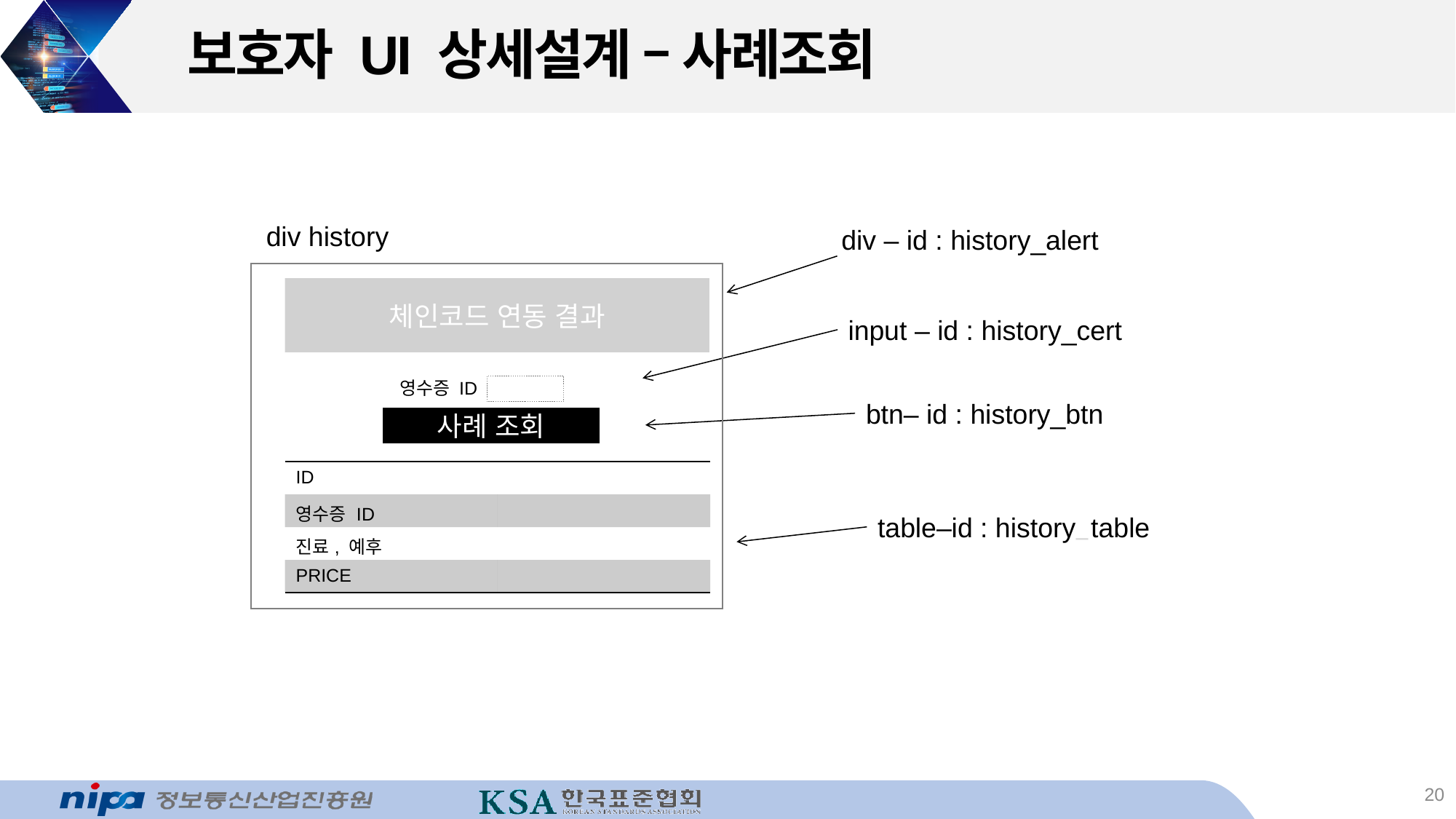

# 보호자 UI 상세설계 – 사례조회
div history

div – id : history_alert

체인코드 연동 결과
input – id : history_cert
영수증 ID

btn– id : history_btn
사례 조회
| ID |  |
| --- | --- |
| 영수증 ID |  |
| 진료, 예후 |  |
| PRICE |  |
table–id : history_table
20